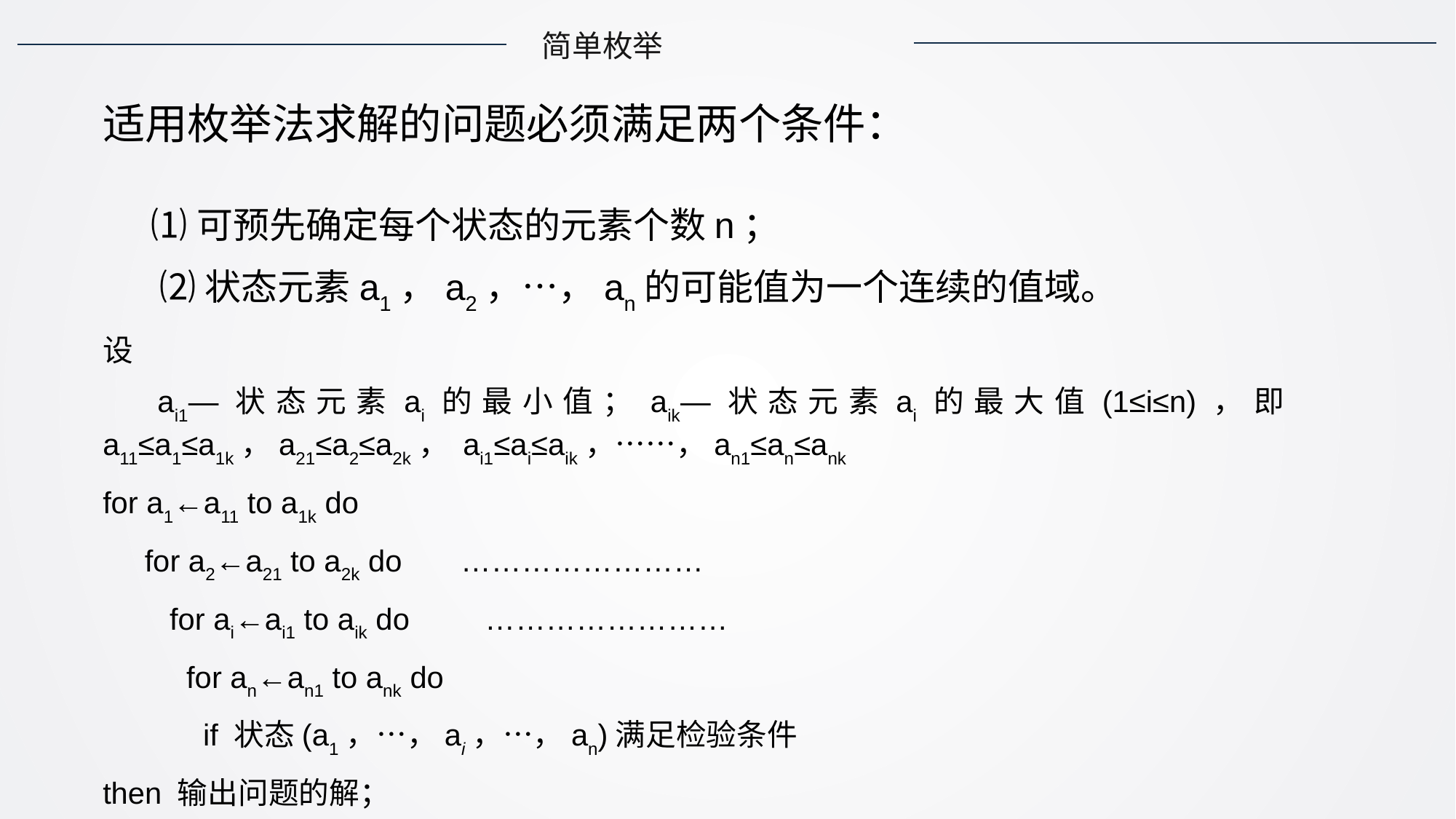

简单枚举
适用枚举法求解的问题必须满足两个条件：
       ⑴可预先确定每个状态的元素个数n；
       ⑵状态元素a1，a2，…，an的可能值为一个连续的值域。
设
   ai1—状态元素ai的最小值；aik—状态元素ai的最大值(1≤i≤n)，即a11≤a1≤a1k，a21≤a2≤a2k， ai1≤ai≤aik，……，an1≤an≤ank
for a1←a11 to a1k do
     for a2←a21 to a2k do       ……………………
        for ai←ai1 to aik do         ……………………
          for an←an1 to ank do
            if 状态(a1，…，ai，…，an)满足检验条件
then 输出问题的解；